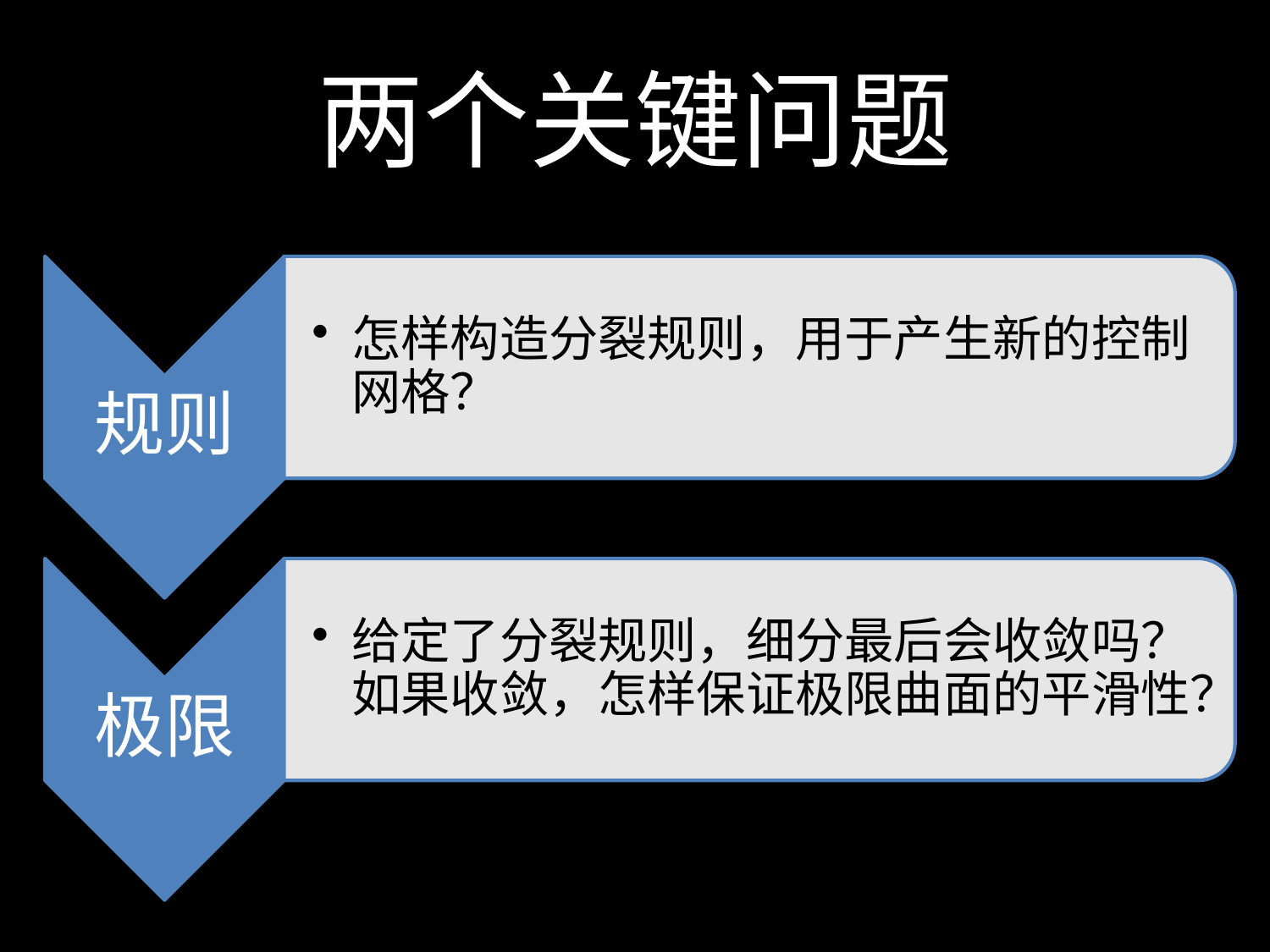

# 两个关键问题
规则
怎样构造分裂规则，用于产生新的控制网格？
极限
给定了分裂规则，细分最后会收敛吗？如果收敛，怎样保证极限曲面的平滑性？